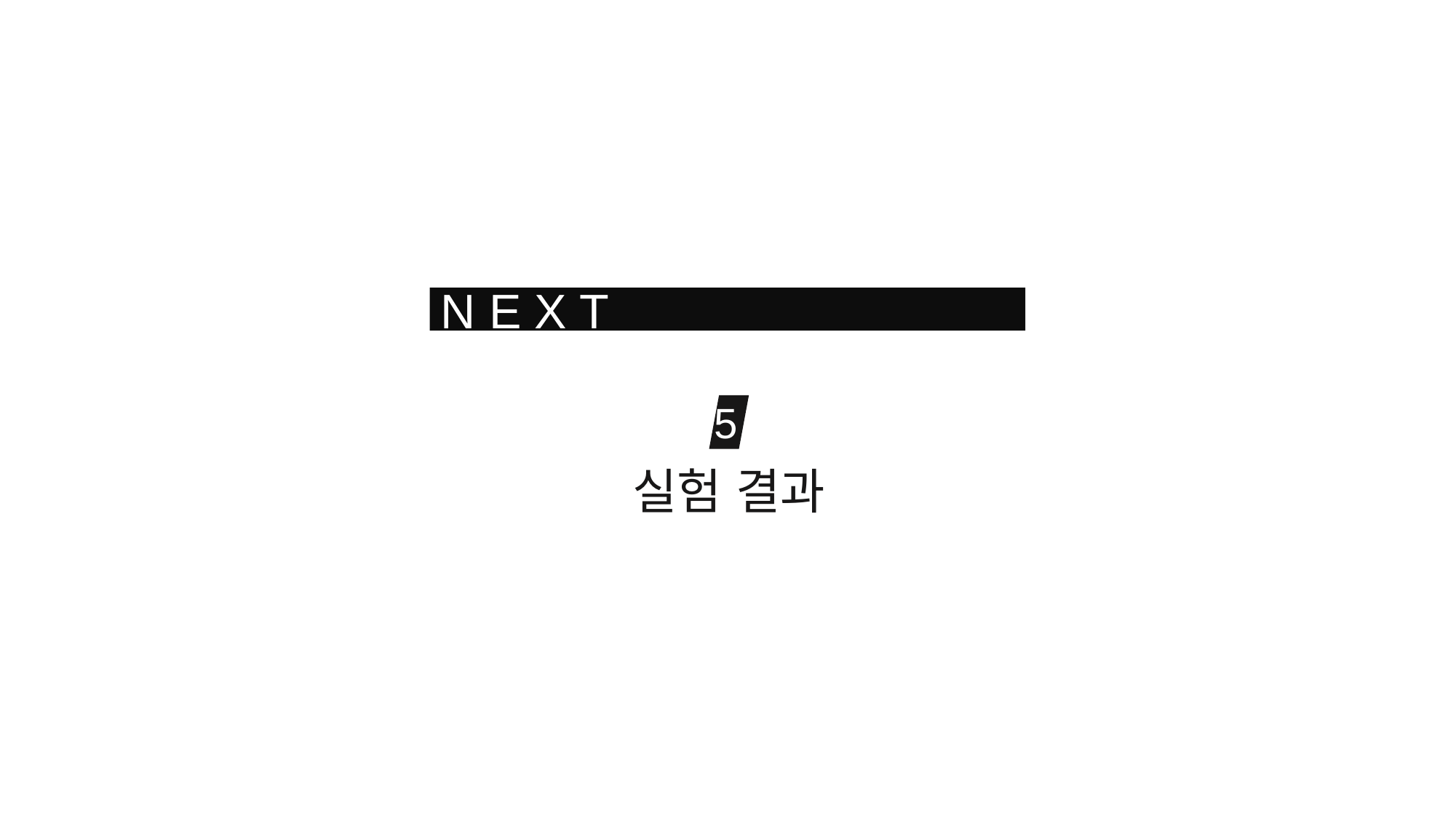

N E X T
5

실험 결과
2
3

4